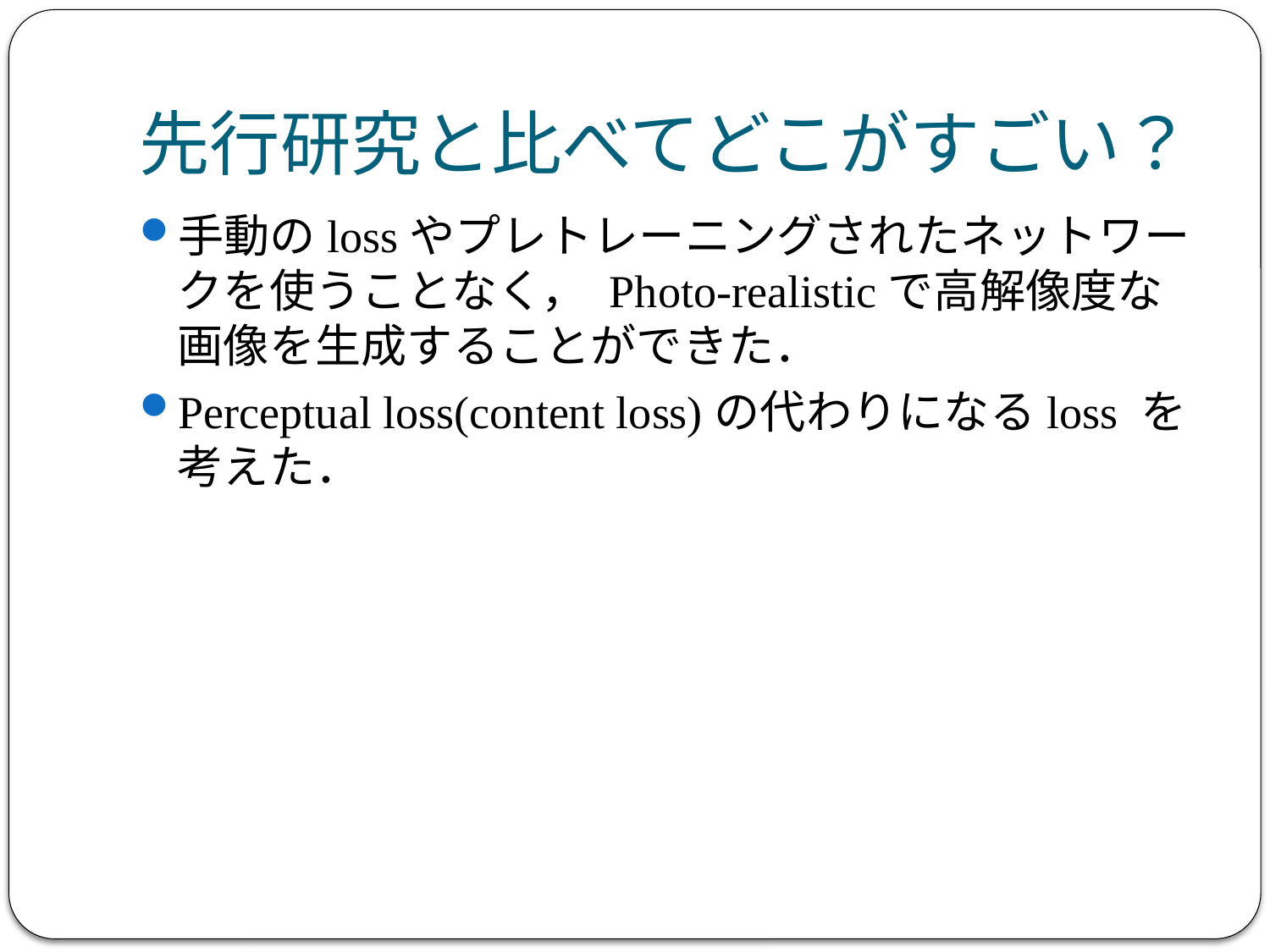

# 先行研究と比べてどこがすごい？
手動のlossやプレトレーニングされたネットワークを使うことなく， Photo-realisticで高解像度な画像を生成することができた．
Perceptual loss(content loss)の代わりになるloss を考えた．